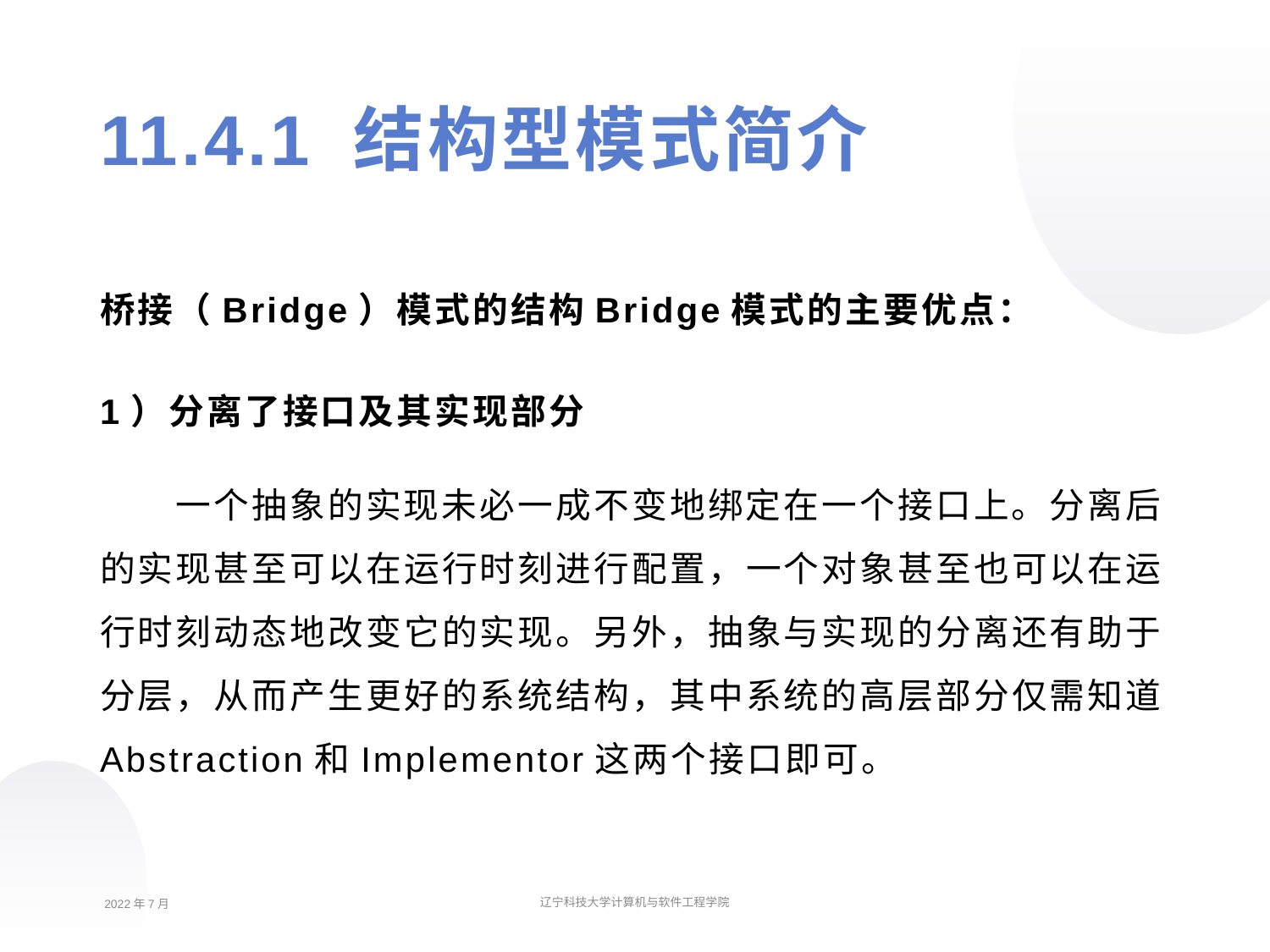

11.4.1 结构型模式简介
桥接（Bridge）模式的结构Bridge模式的主要优点：
1）分离了接口及其实现部分
一个抽象的实现未必一成不变地绑定在一个接口上。分离后的实现甚至可以在运行时刻进行配置，一个对象甚至也可以在运行时刻动态地改变它的实现。另外，抽象与实现的分离还有助于分层，从而产生更好的系统结构，其中系统的高层部分仅需知道Abstraction和Implementor这两个接口即可。

2022年7月
辽宁科技大学计算机与软件工程学院
76